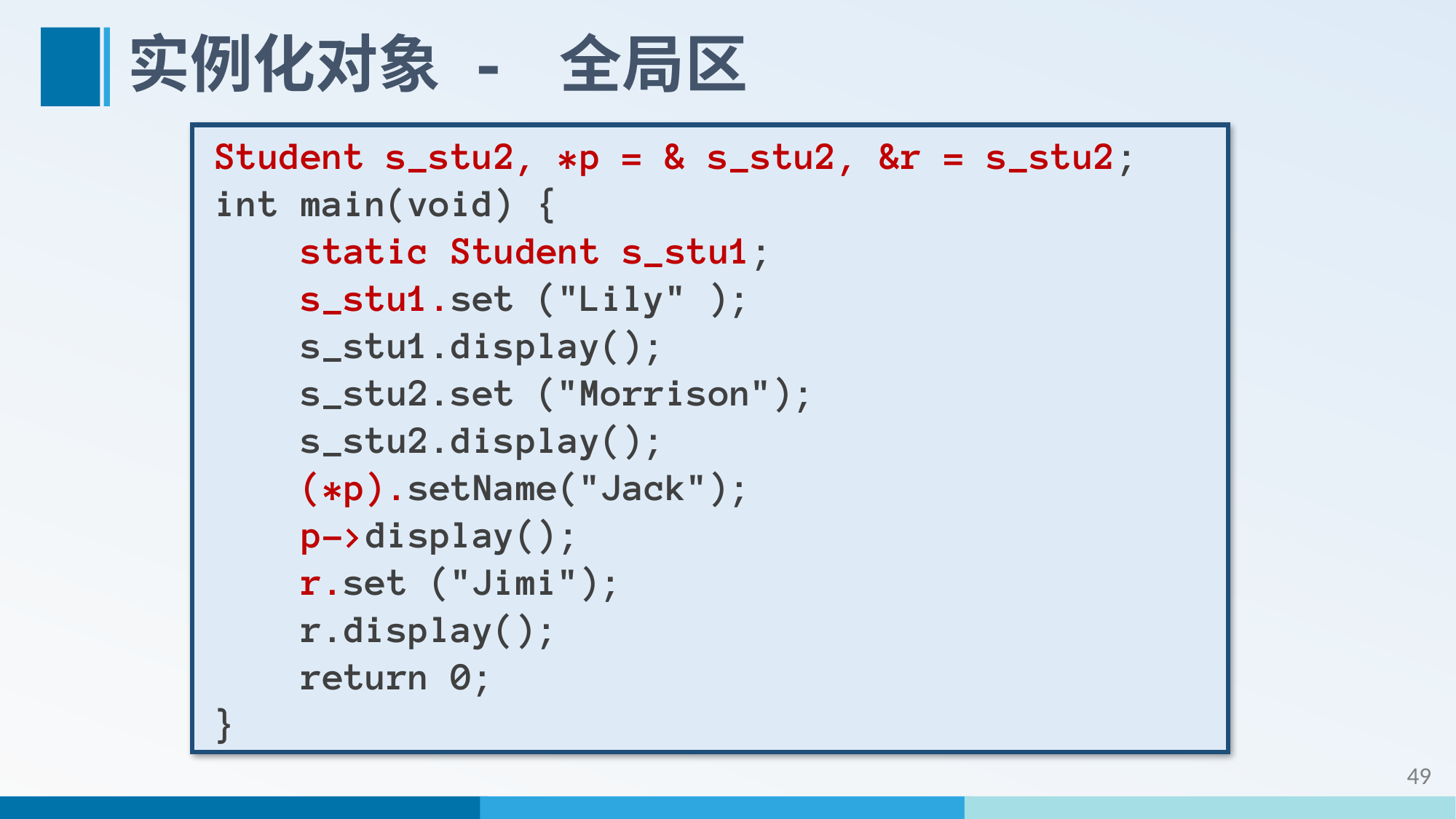

# 实例化对象 - 全局区
Student s_stu2, *p = & s_stu2, &r = s_stu2;
int main(void) {
    static Student s_stu1;
    s_stu1.set ("Lily" );
    s_stu1.display();
    s_stu2.set ("Morrison");
    s_stu2.display();
    (*p).setName("Jack");
    p->display();
    r.set ("Jimi");
    r.display();
    return 0;
}